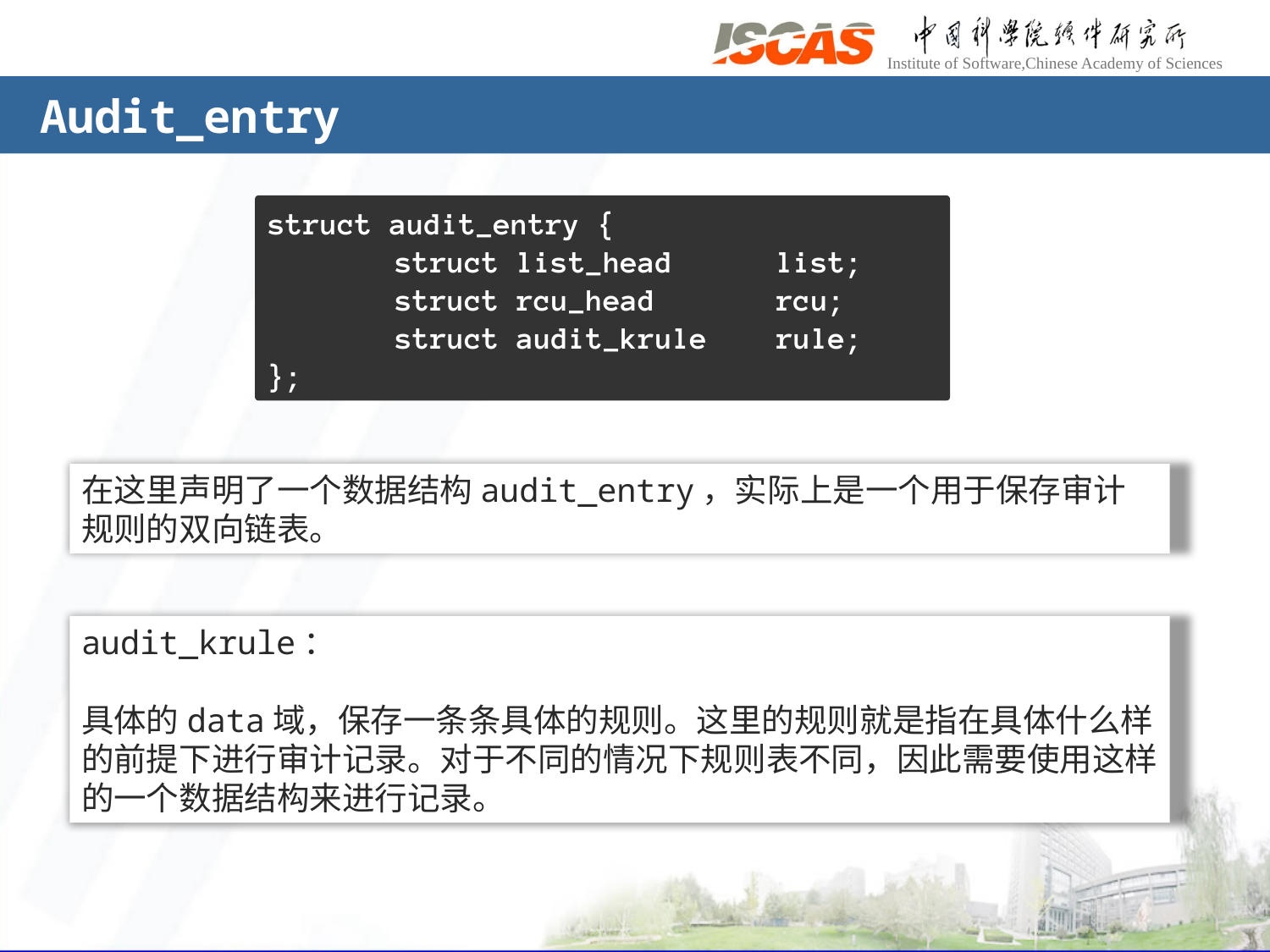

# Audit_entry
struct audit_entry {
	struct list_head	list;
	struct rcu_head	rcu;
	struct audit_krule	rule;
};
在这里声明了一个数据结构audit_entry，实际上是一个用于保存审计规则的双向链表。
audit_krule：

具体的data域，保存一条条具体的规则。这里的规则就是指在具体什么样的前提下进行审计记录。对于不同的情况下规则表不同，因此需要使用这样的一个数据结构来进行记录。